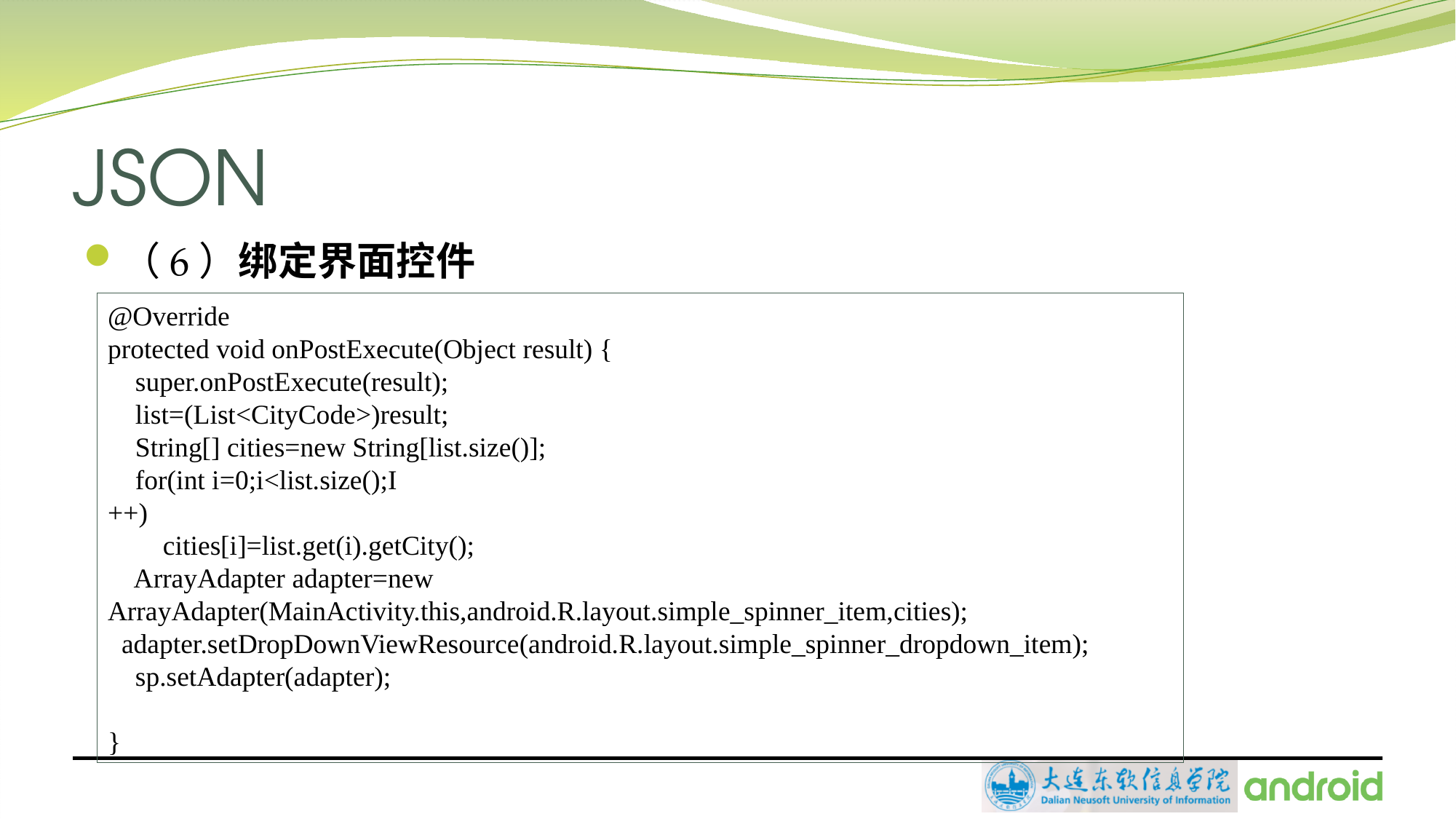

# JSON
（6）绑定界面控件
@Override
protected void onPostExecute(Object result) {
    super.onPostExecute(result);
    list=(List<CityCode>)result;
    String[] cities=new String[list.size()];
    for(int i=0;i<list.size();I
++)
        cities[i]=list.get(i).getCity();
    ArrayAdapter adapter=new ArrayAdapter(MainActivity.this,android.R.layout.simple_spinner_item,cities);
  adapter.setDropDownViewResource(android.R.layout.simple_spinner_dropdown_item);
    sp.setAdapter(adapter);
}